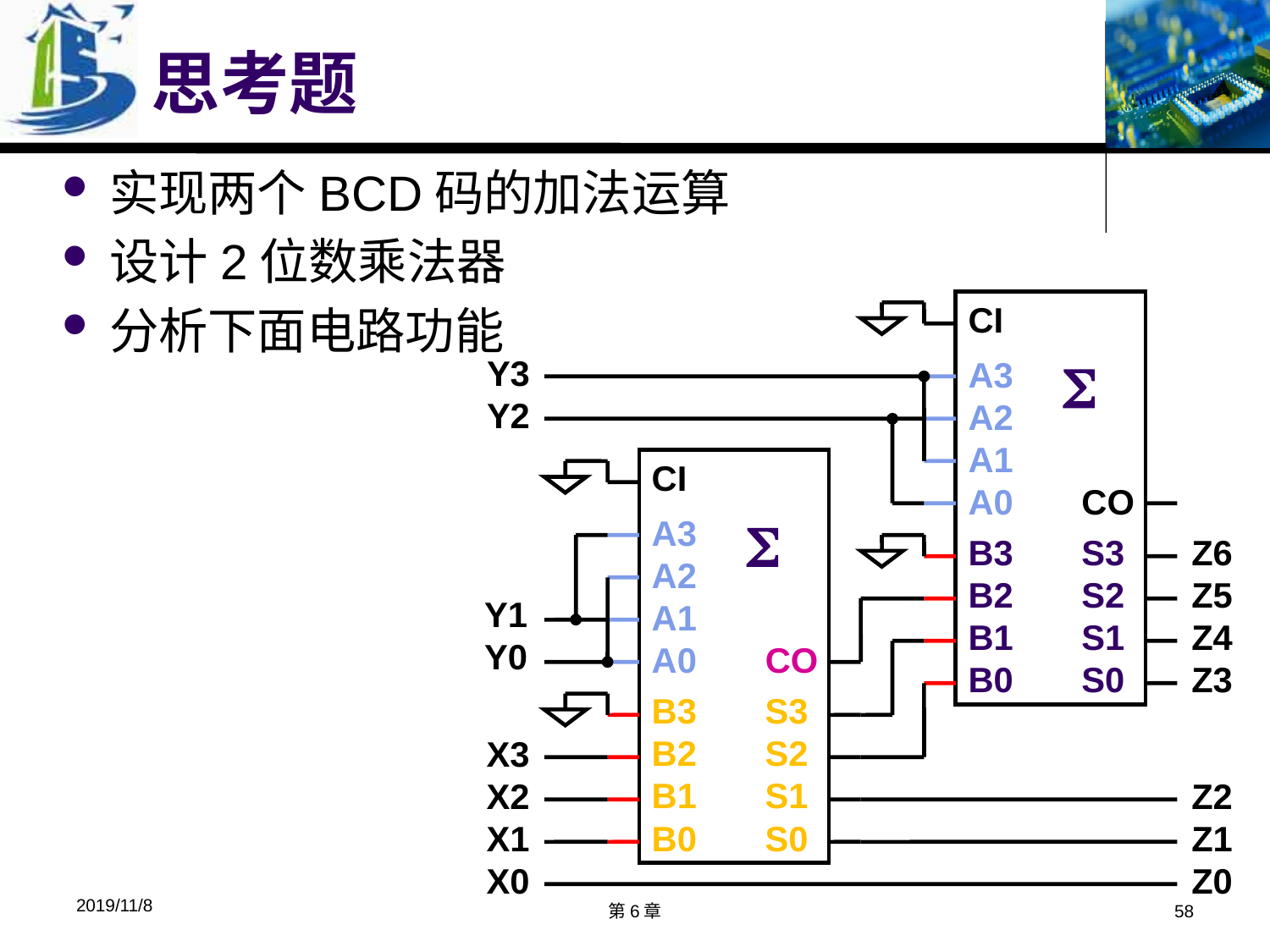

# 思考题
实现两个BCD码的加法运算
设计2位数乘法器
分析下面电路功能
CI
A3
A2
A1
A0       CO
B3       S3
B2       S2
B1       S1
B0       S0

Σ

Y3
Y2

CI
A3
A2
A1
A0       CO
B3       S3
B2       S2
B1       S1
B0       S0

Σ

Z6
Z5
Z4
Z3

Y1
Y0

X3
X2
X1
X0

Z2
Z1
Z0

2019/11/8
第6章
58